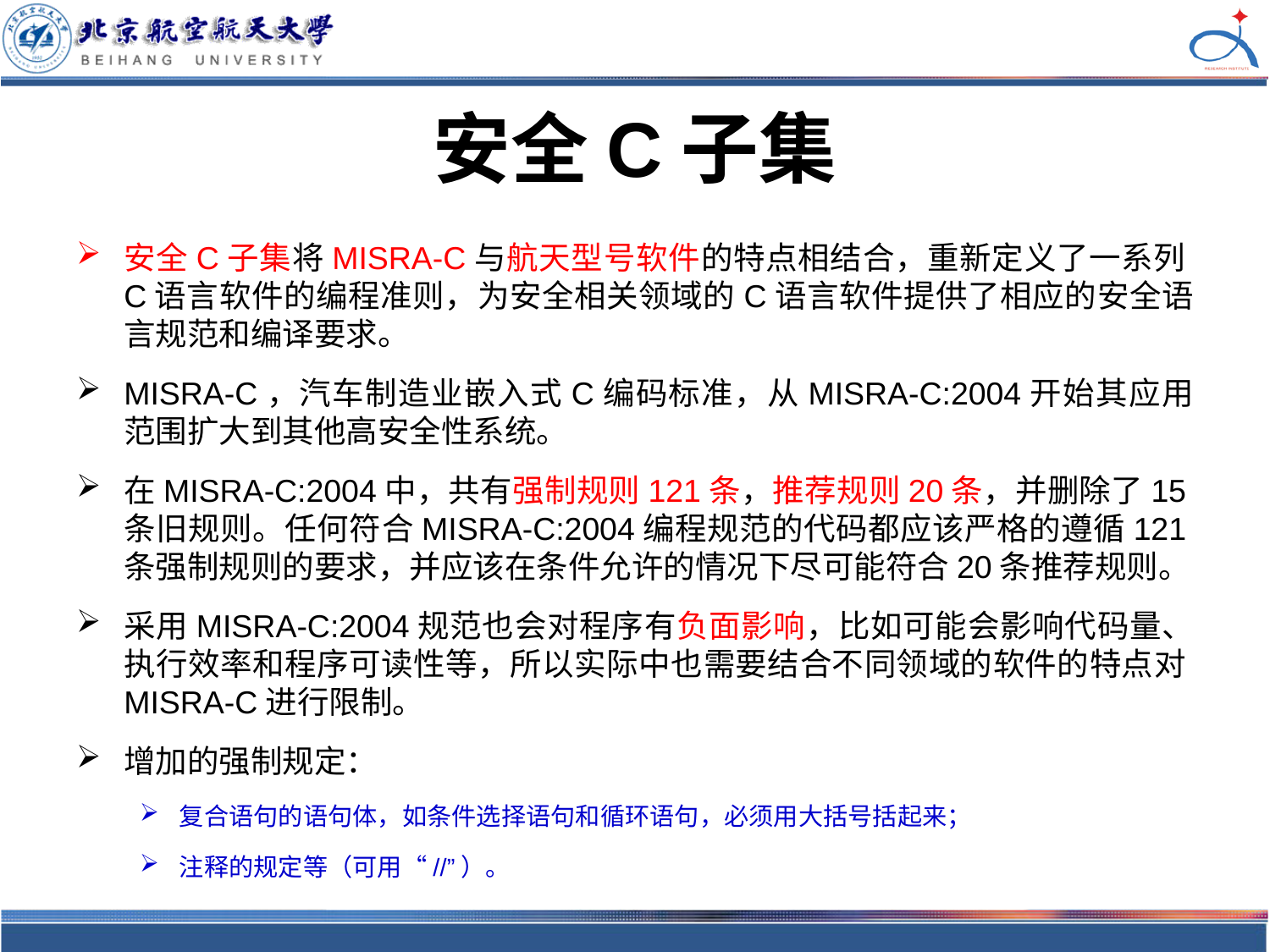

# 安全C子集
安全C子集将MISRA-C与航天型号软件的特点相结合，重新定义了一系列C语言软件的编程准则，为安全相关领域的C语言软件提供了相应的安全语言规范和编译要求。
MISRA-C，汽车制造业嵌入式C编码标准，从MISRA-C:2004开始其应用范围扩大到其他高安全性系统。
在MISRA-C:2004中，共有强制规则121条，推荐规则20条，并删除了15条旧规则。任何符合MISRA-C:2004编程规范的代码都应该严格的遵循121条强制规则的要求，并应该在条件允许的情况下尽可能符合20条推荐规则。
采用MISRA-C:2004规范也会对程序有负面影响，比如可能会影响代码量、执行效率和程序可读性等，所以实际中也需要结合不同领域的软件的特点对MISRA-C进行限制。
增加的强制规定：
复合语句的语句体，如条件选择语句和循环语句，必须用大括号括起来；
注释的规定等（可用“//”）。